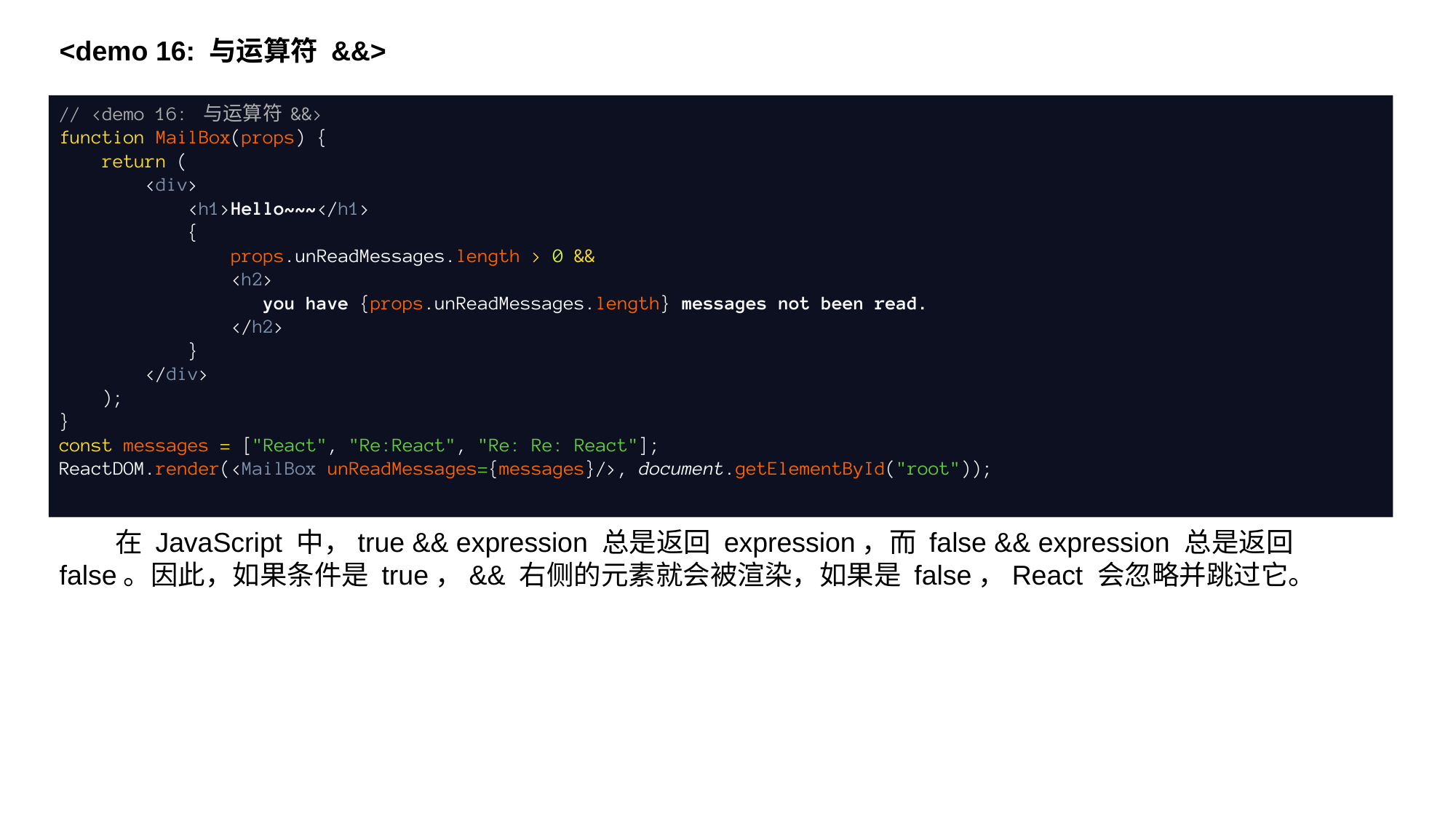

<demo 16: 与运算符 &&>

        在 JavaScript 中，true && expression 总是返回 expression，而 false && expression 总是返回 false。因此，如果条件是 true，&& 右侧的元素就会被渲染，如果是 false，React 会忽略并跳过它。
// <demo 16: 与运算符 &&>
function MailBox(props) {
    return (
        <div>
            <h1>Hello~~~</h1>
            {
                props.unReadMessages.length > 0 &&
                <h2>
                   you have {props.unReadMessages.length} messages not been read.
                </h2>
            }
        </div>
    );
}
const messages = ["React", "Re:React", "Re: Re: React"];
ReactDOM.render(<MailBox unReadMessages={messages}/>, document.getElementById("root"));